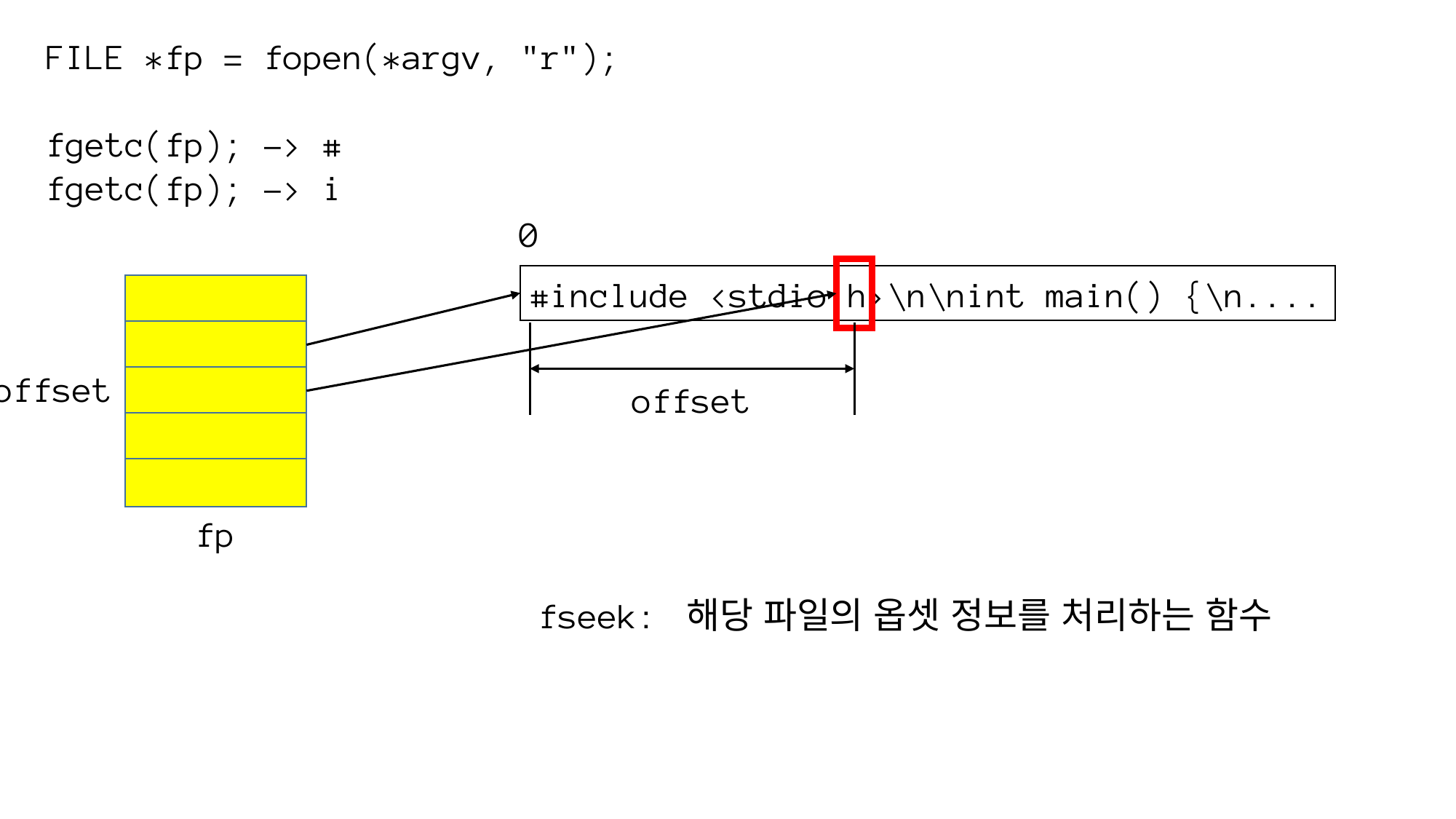

FILE *fp = fopen(*argv, "r");

fgetc(fp); -> #
fgetc(fp); -> i
0

#include <stdio.h>\n\nint main() {\n....

offset

offset

fp
fseek: 해당 파일의 옵셋 정보를 처리하는 함수